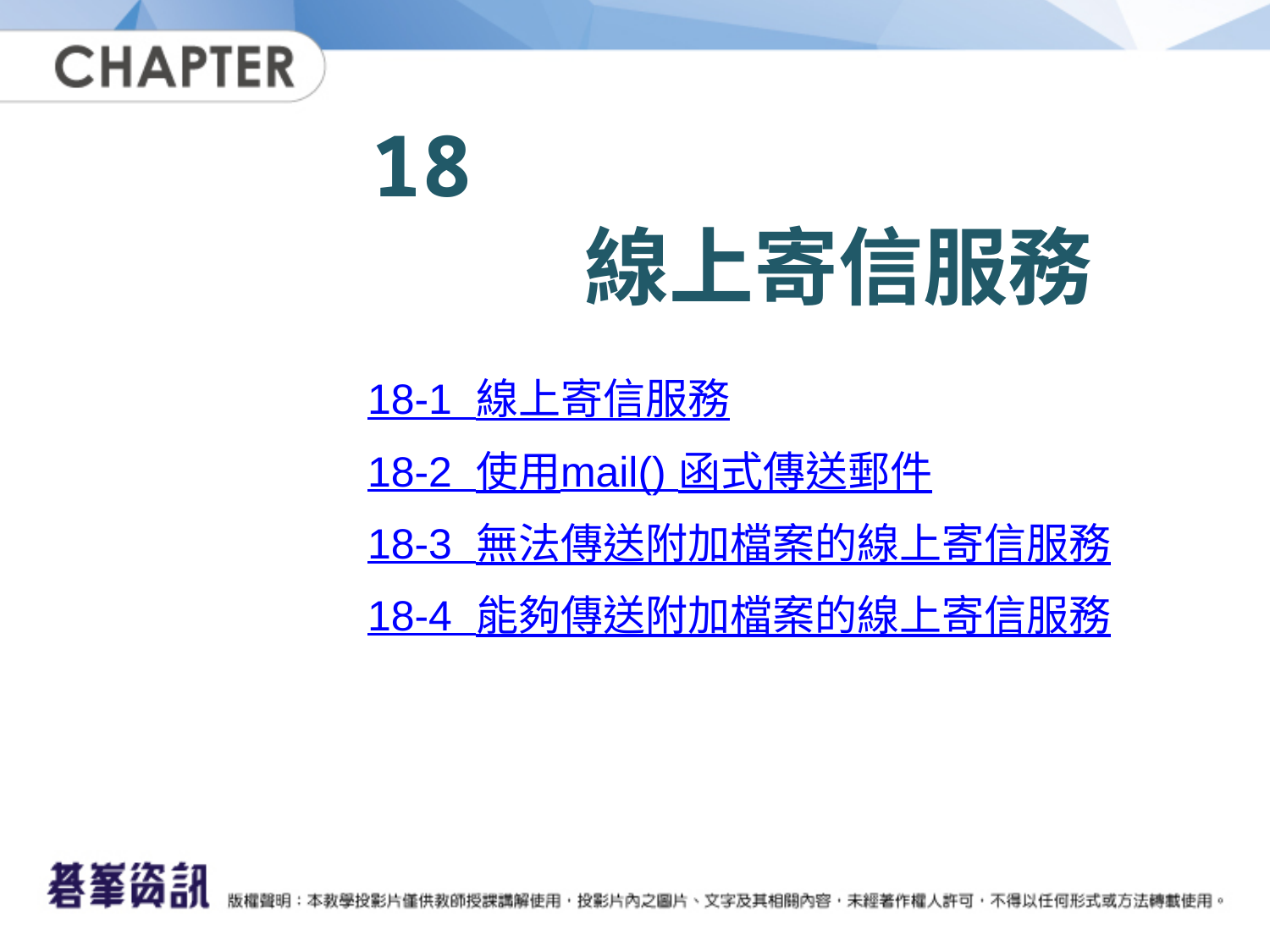

# 18 線上寄信服務
18-1  線上寄信服務
18-2  使用mail() 函式傳送郵件
18-3  無法傳送附加檔案的線上寄信服務
18-4  能夠傳送附加檔案的線上寄信服務